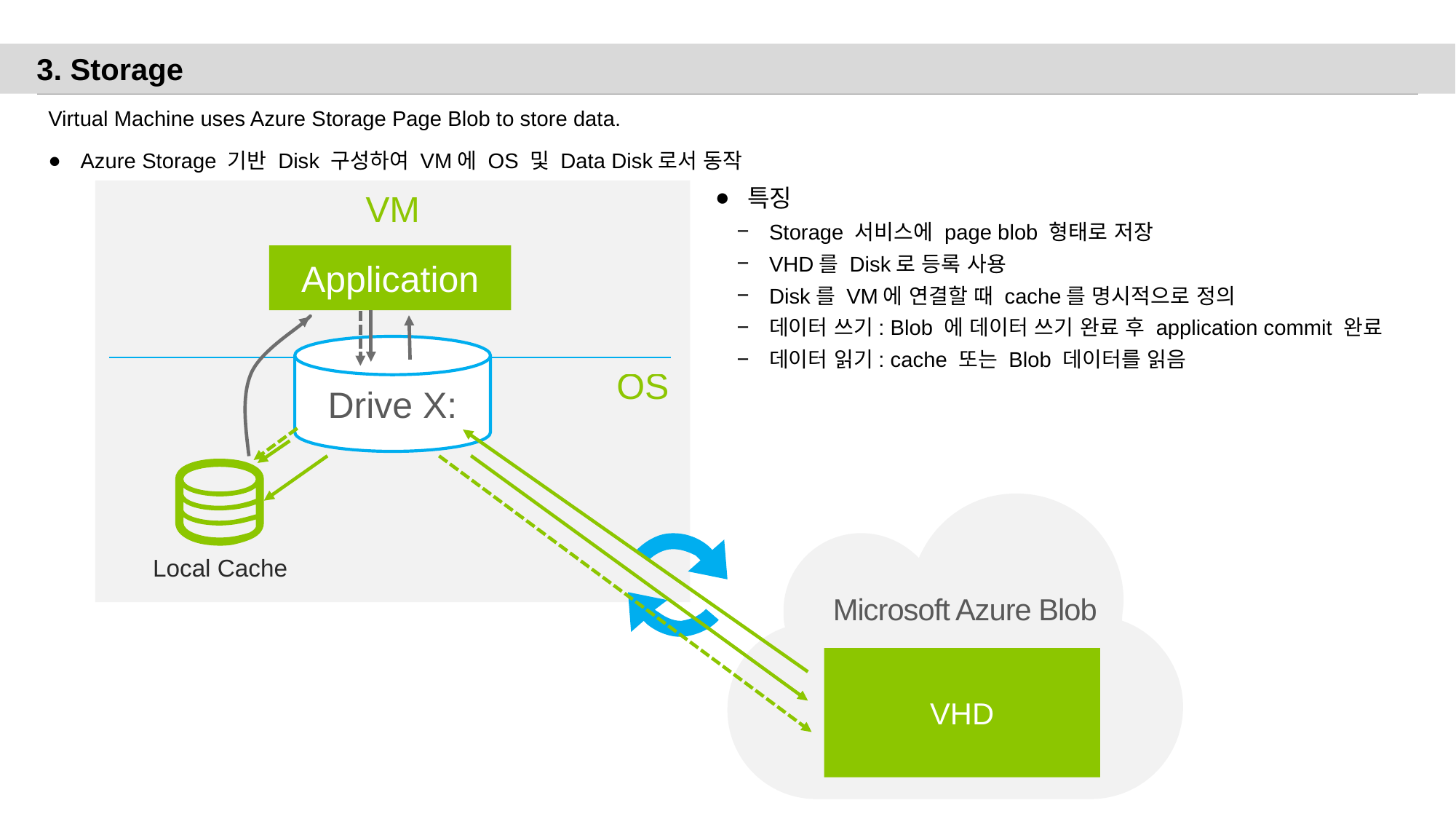

# 3. Storage
Virtual Machine uses Azure Storage Page Blob to store data.
Azure Storage 기반 Disk 구성하여 VM에 OS 및 Data Disk로서 동작
VM

특징
Storage 서비스에 page blob 형태로 저장
VHD를 Disk로 등록 사용
Disk를 VM에 연결할 때 cache를 명시적으로 정의
데이터 쓰기: Blob 에 데이터 쓰기 완료 후 application commit 완료
데이터 읽기: cache 또는 Blob 데이터를 읽음
Application

Drive X:
OS

Local Cache

Microsoft Azure Blob
VHD